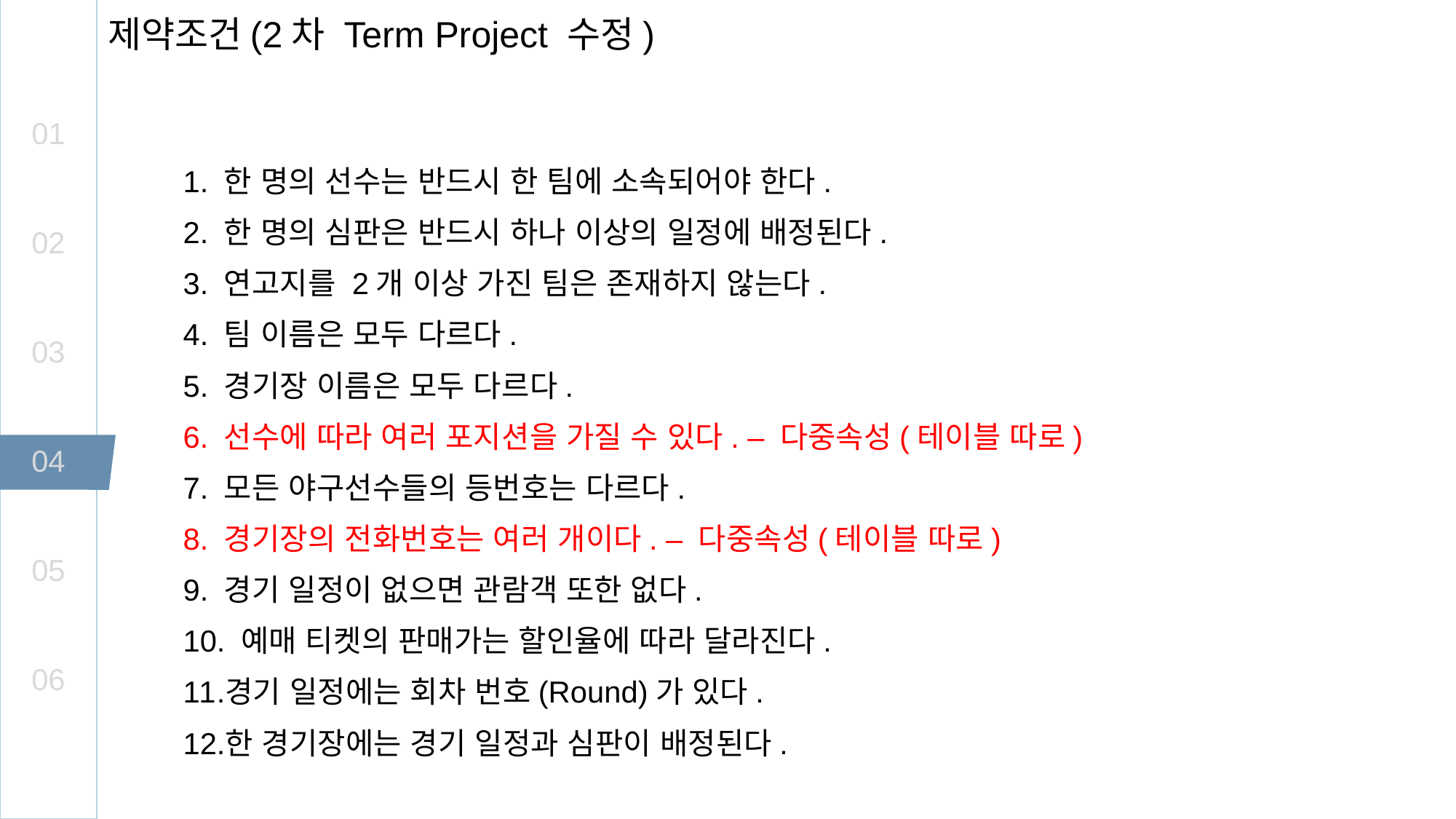

01

02

03

04

05

06

제약조건(2차 Term Project 수정)
한 명의 선수는 반드시 한 팀에 소속되어야 한다.
한 명의 심판은 반드시 하나 이상의 일정에 배정된다.
연고지를 2개 이상 가진 팀은 존재하지 않는다.
팀 이름은 모두 다르다.
경기장 이름은 모두 다르다.
선수에 따라 여러 포지션을 가질 수 있다. – 다중속성(테이블 따로)
모든 야구선수들의 등번호는 다르다.
경기장의 전화번호는 여러 개이다. – 다중속성(테이블 따로)
경기 일정이 없으면 관람객 또한 없다.
 예매 티켓의 판매가는 할인율에 따라 달라진다.
경기 일정에는 회차 번호(Round)가 있다.
한 경기장에는 경기 일정과 심판이 배정된다.